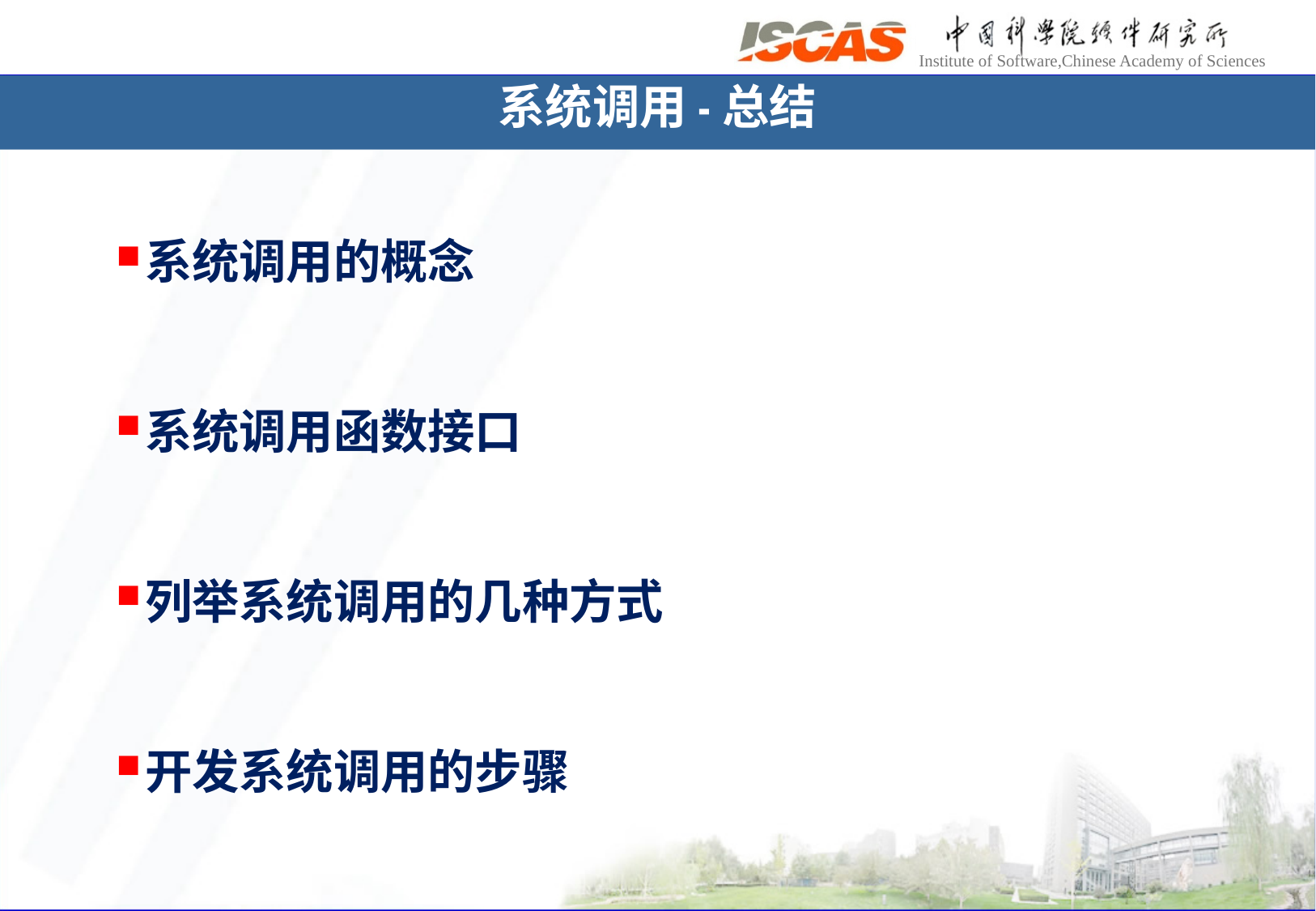

系统调用-总结
系统调用的概念

系统调用函数接口

列举系统调用的几种方式

开发系统调用的步骤